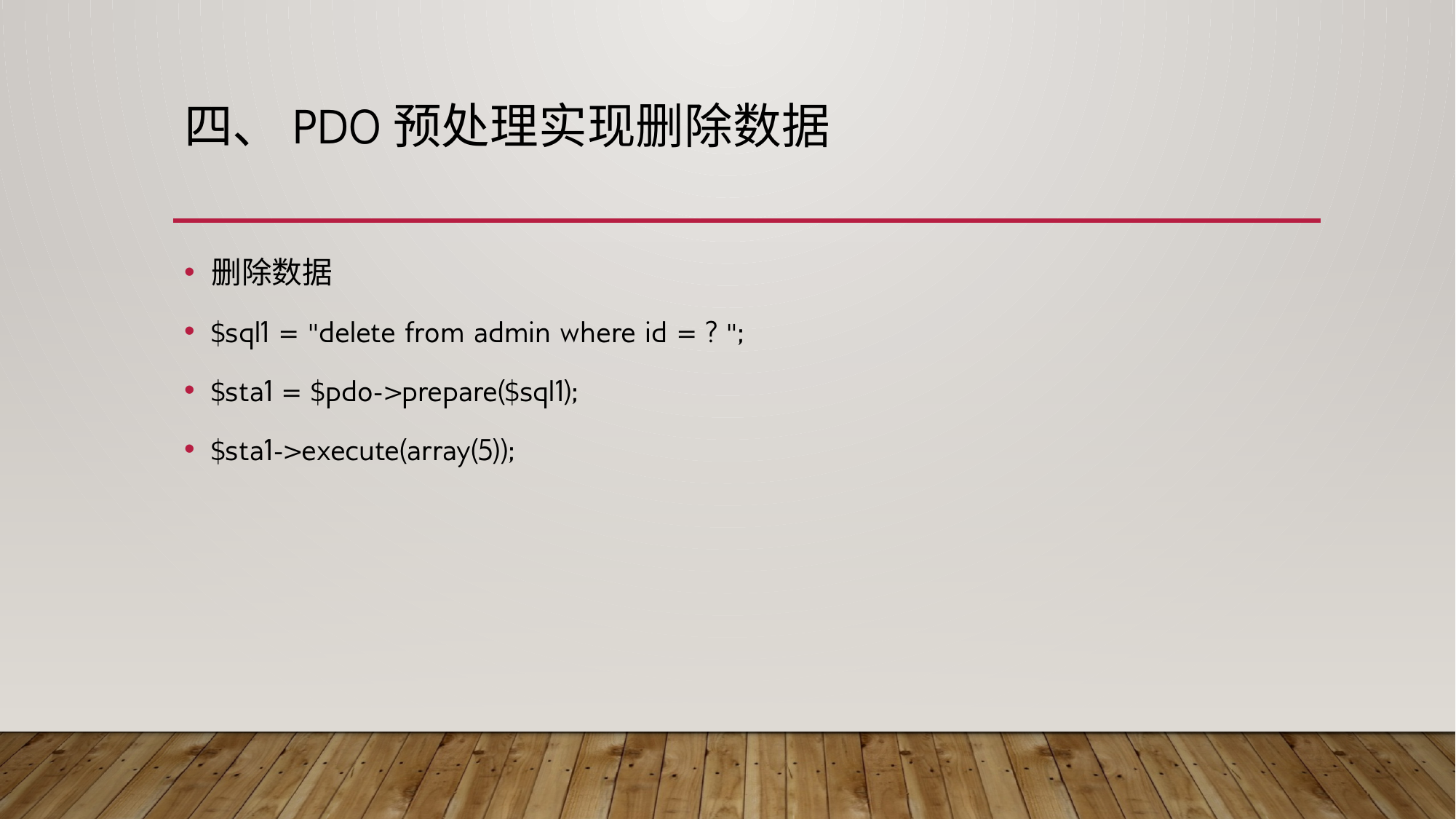

# 四、pdo预处理实现删除数据
删除数据
$sql1 = "delete from admin where id = ? ";
$sta1 = $pdo->prepare($sql1);
$sta1->execute(array(5));